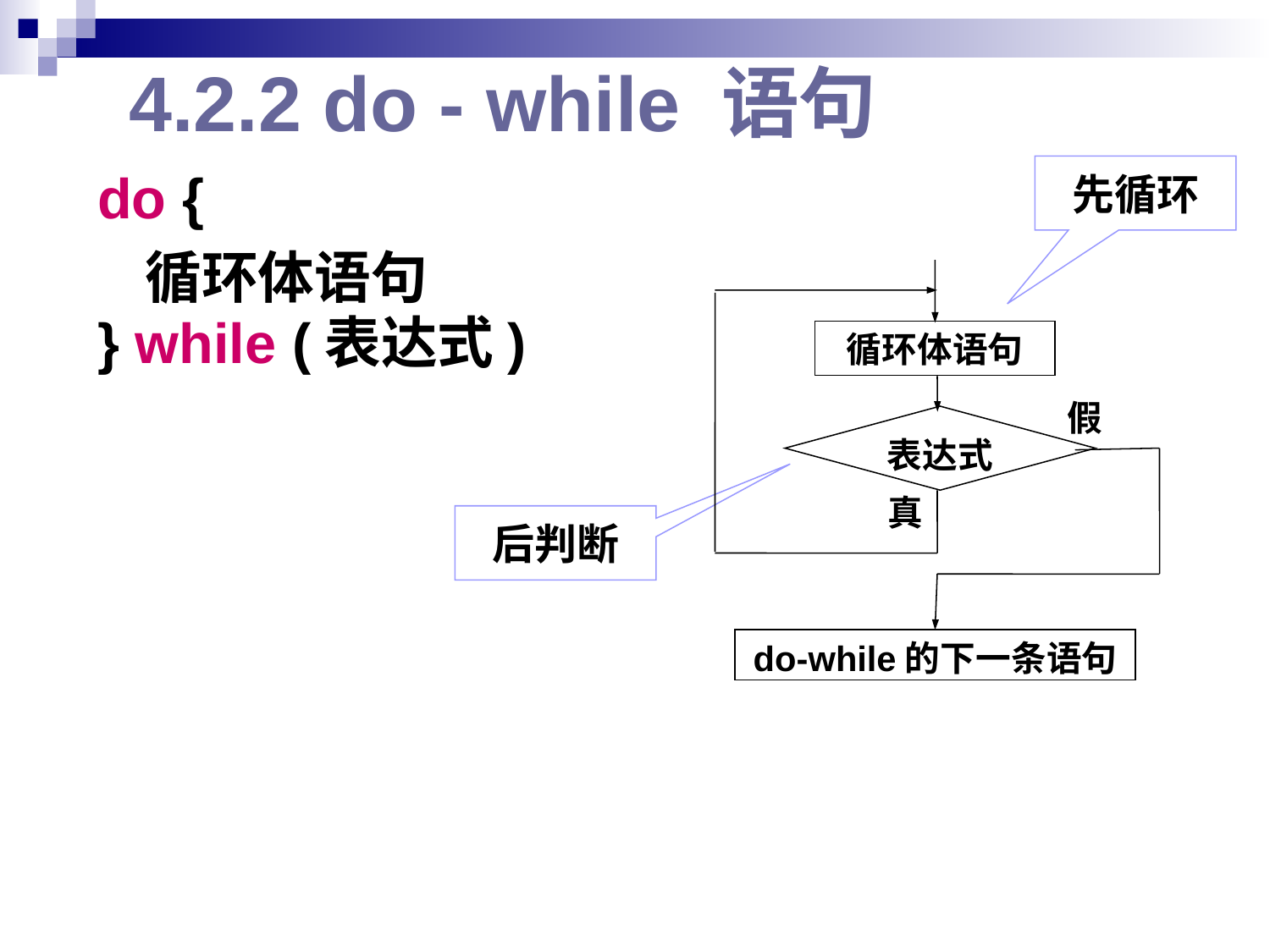

# 4.2.2 do - while 语句
先循环
do {
	循环体语句
} while (表达式)

循环体语句

假
表达式

真

后判断

do-while的下一条语句